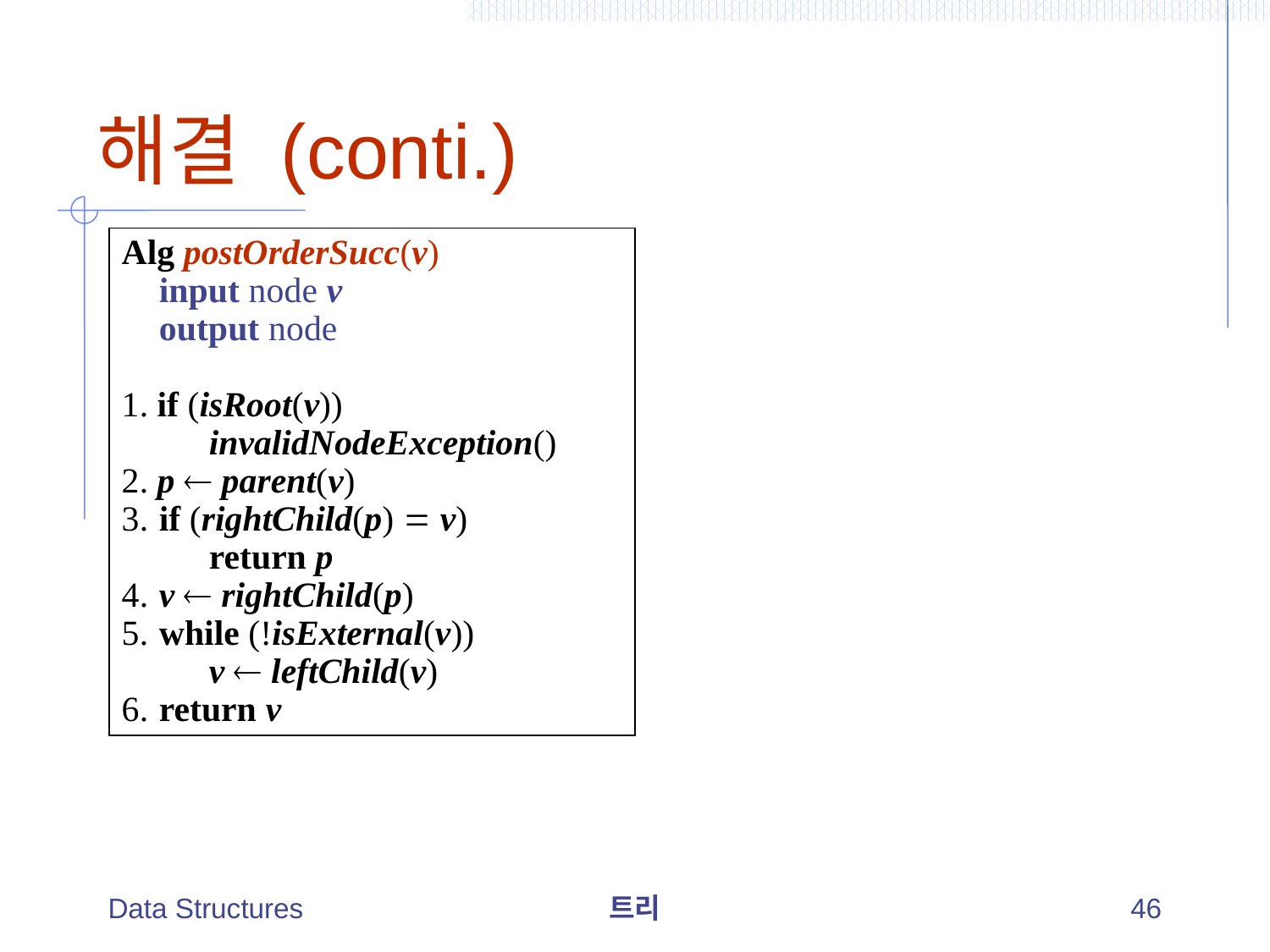

# 해결 (conti.)
Alg postOrderSucc(v)
	input node v
	output node

1. if (isRoot(v))
		invalidNodeException()
2. p ← parent(v)
3. 	if (rightChild(p) = v)
		return p
4.	v ← rightChild(p)
5. 	while (!isExternal(v))
		v ← leftChild(v)
6.	return v
Data Structures
트리
46